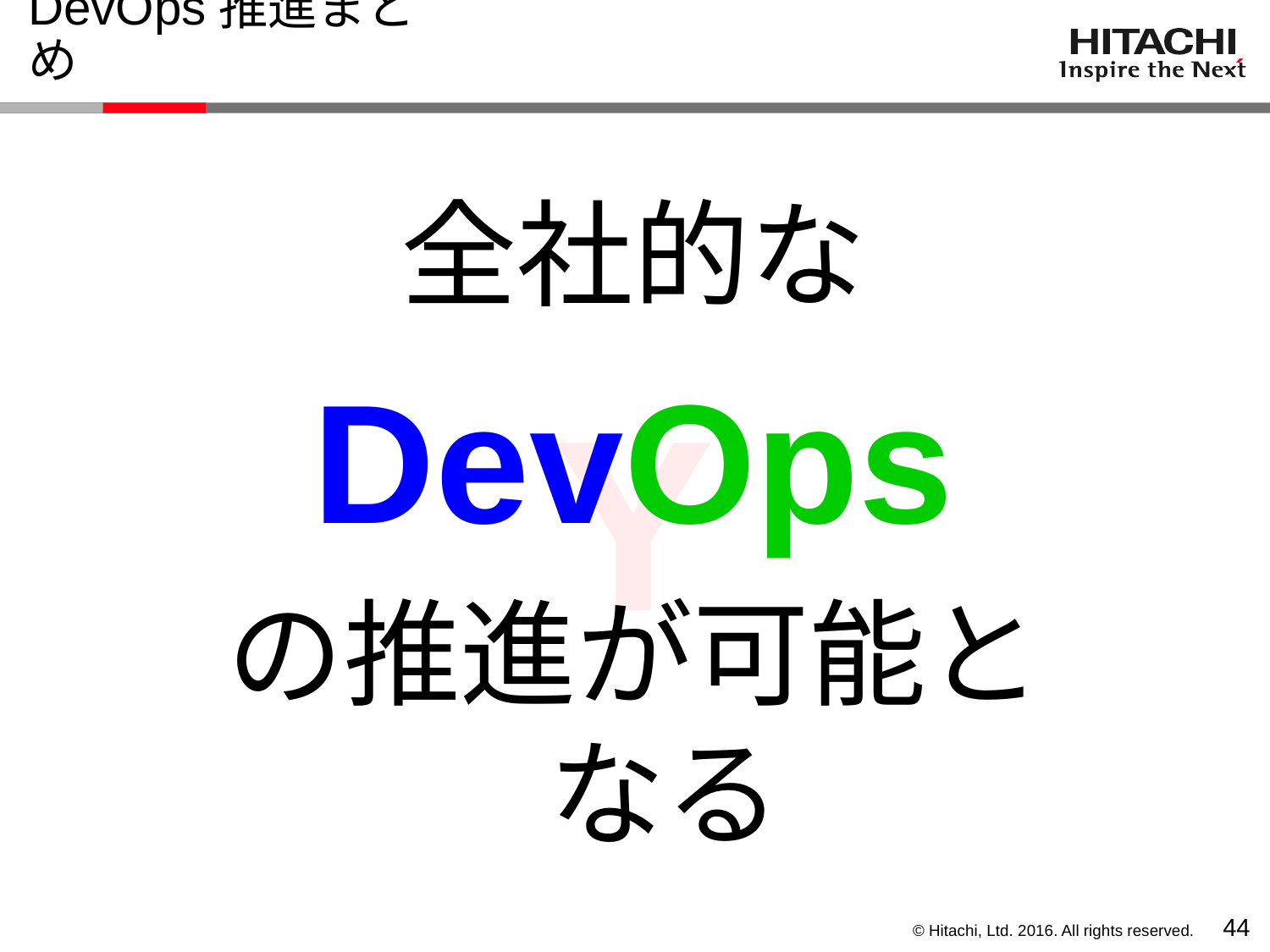

# DevOps推進まとめ
全社的な
DevOps
の推進が可能となる
Y
44